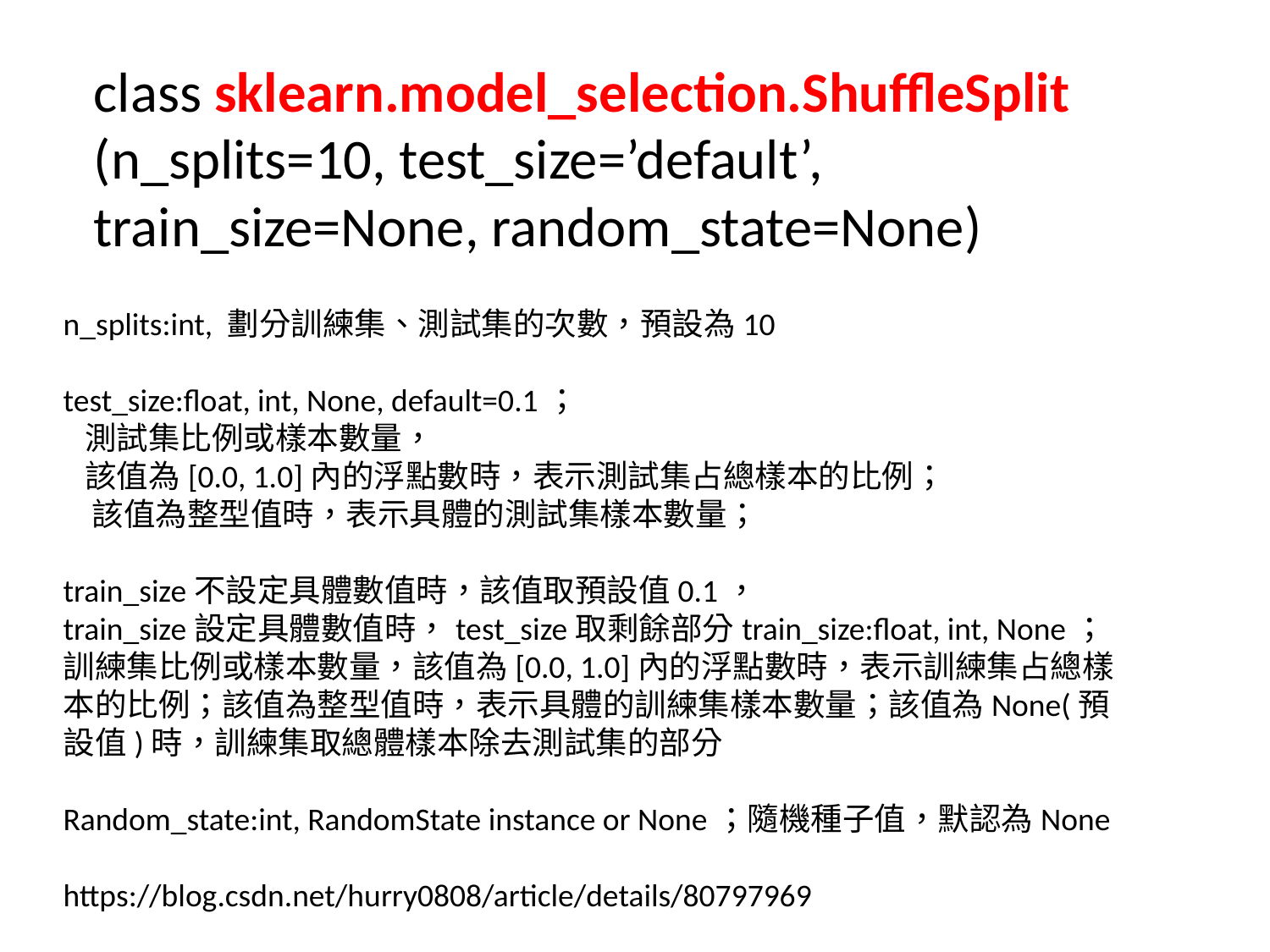

class sklearn.model_selection.ShuffleSplit
(n_splits=10, test_size=’default’, train_size=None, random_state=None)
n_splits:int, 劃分訓練集、測試集的次數，預設為10

test_size:float, int, None, default=0.1；
  測試集比例或樣本數量，
  該值為[0.0, 1.0]內的浮點數時，表示測試集占總樣本的比例；
   該值為整型值時，表示具體的測試集樣本數量；

train_size不設定具體數值時，該值取預設值0.1，
train_size設定具體數值時，test_size取剩餘部分train_size:float, int, None； 訓練集比例或樣本數量，該值為[0.0, 1.0]內的浮點數時，表示訓練集占總樣本的比例；該值為整型值時，表示具體的訓練集樣本數量；該值為None(預設值)時，訓練集取總體樣本除去測試集的部分

Random_state:int, RandomState instance or None；隨機種子值，默認為None

https://blog.csdn.net/hurry0808/article/details/80797969